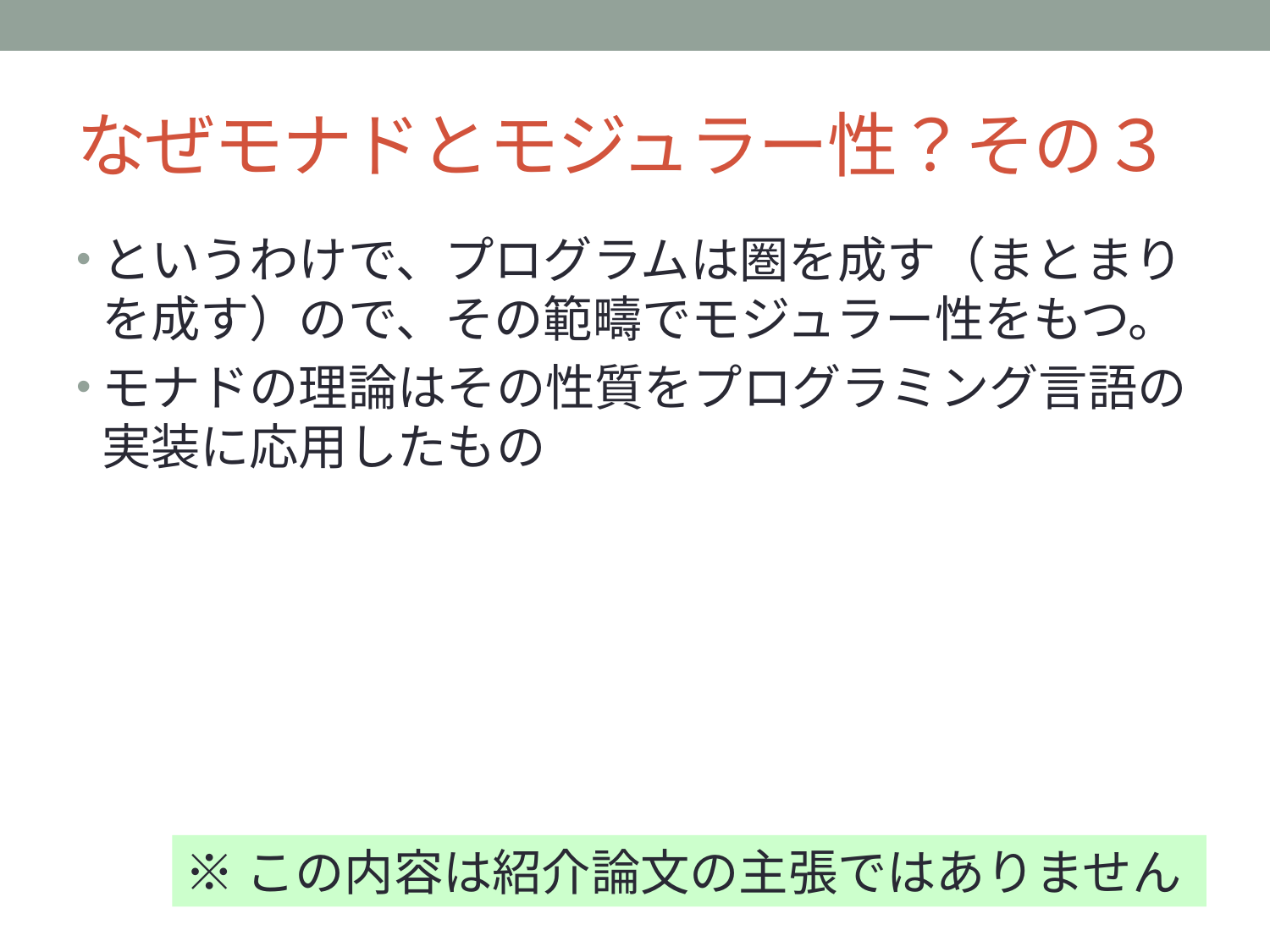

# なぜモナドとモジュラー性？その３
というわけで、プログラムは圏を成す（まとまりを成す）ので、その範疇でモジュラー性をもつ。
モナドの理論はその性質をプログラミング言語の実装に応用したもの

※この内容は紹介論文の主張ではありません